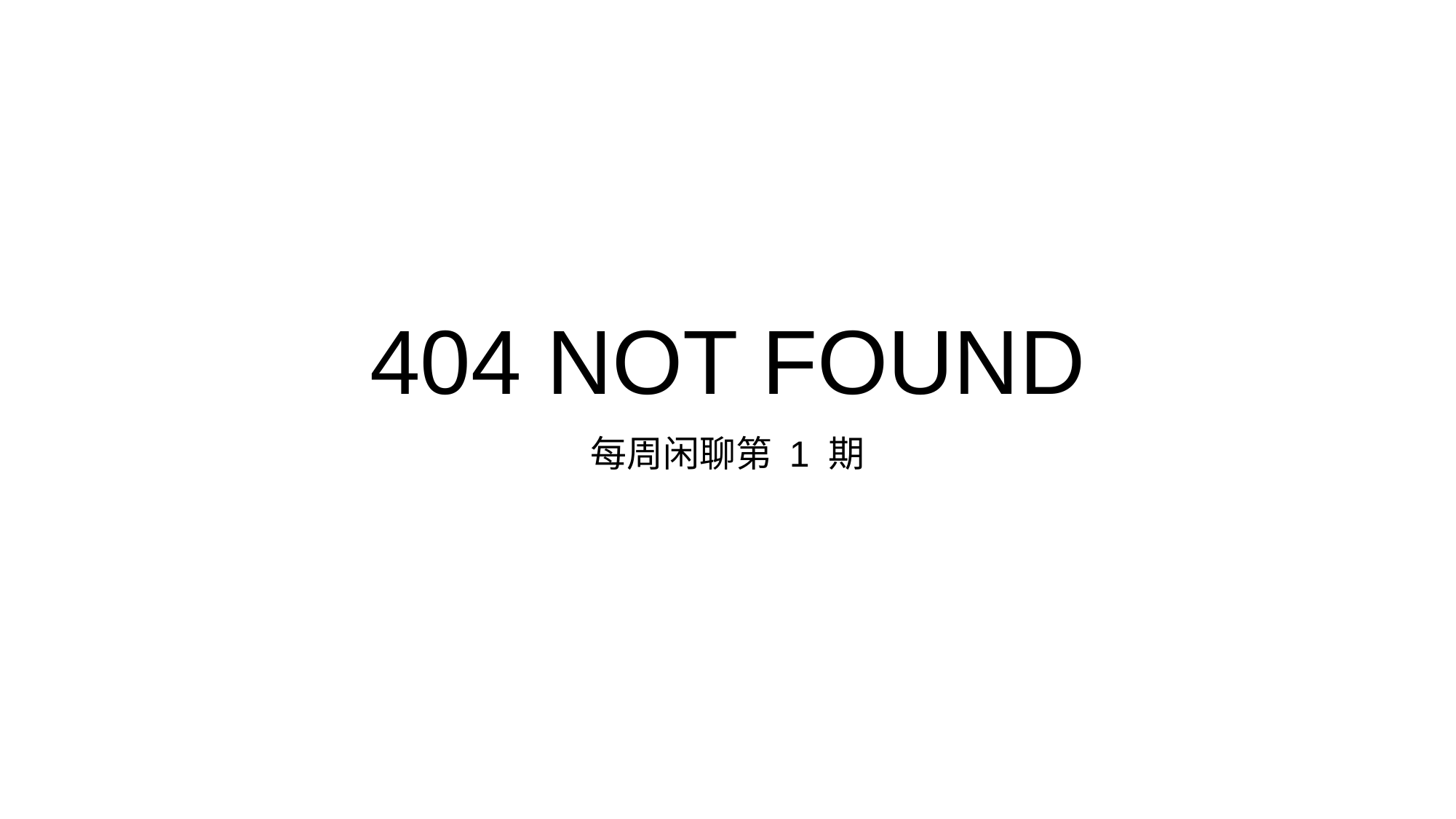

# 404 NOT FOUND
每周闲聊第 1 期